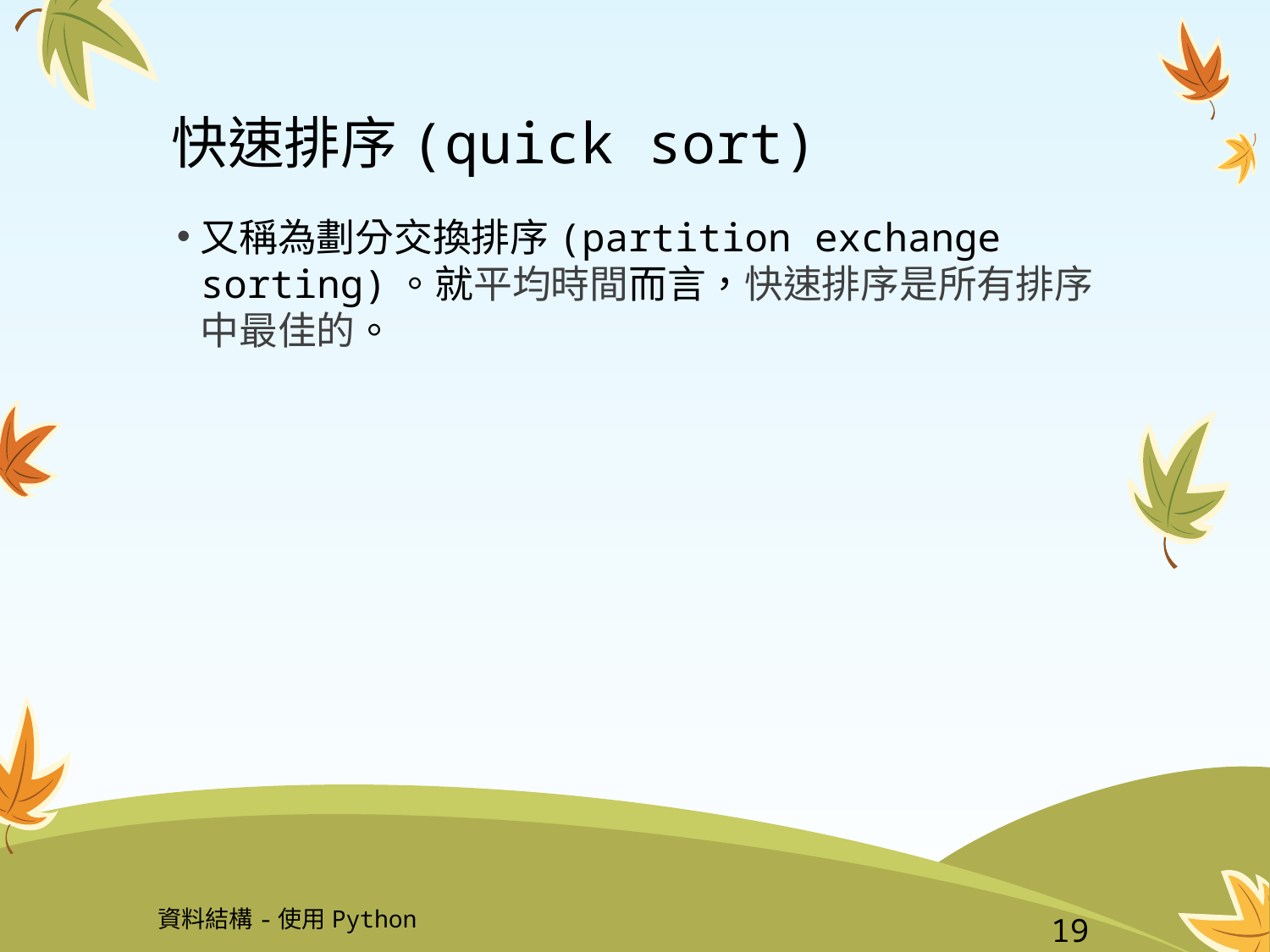

# 快速排序(quick sort)
又稱為劃分交換排序(partition exchange sorting)。就平均時間而言，快速排序是所有排序中最佳的。
資料結構-使用Python
19